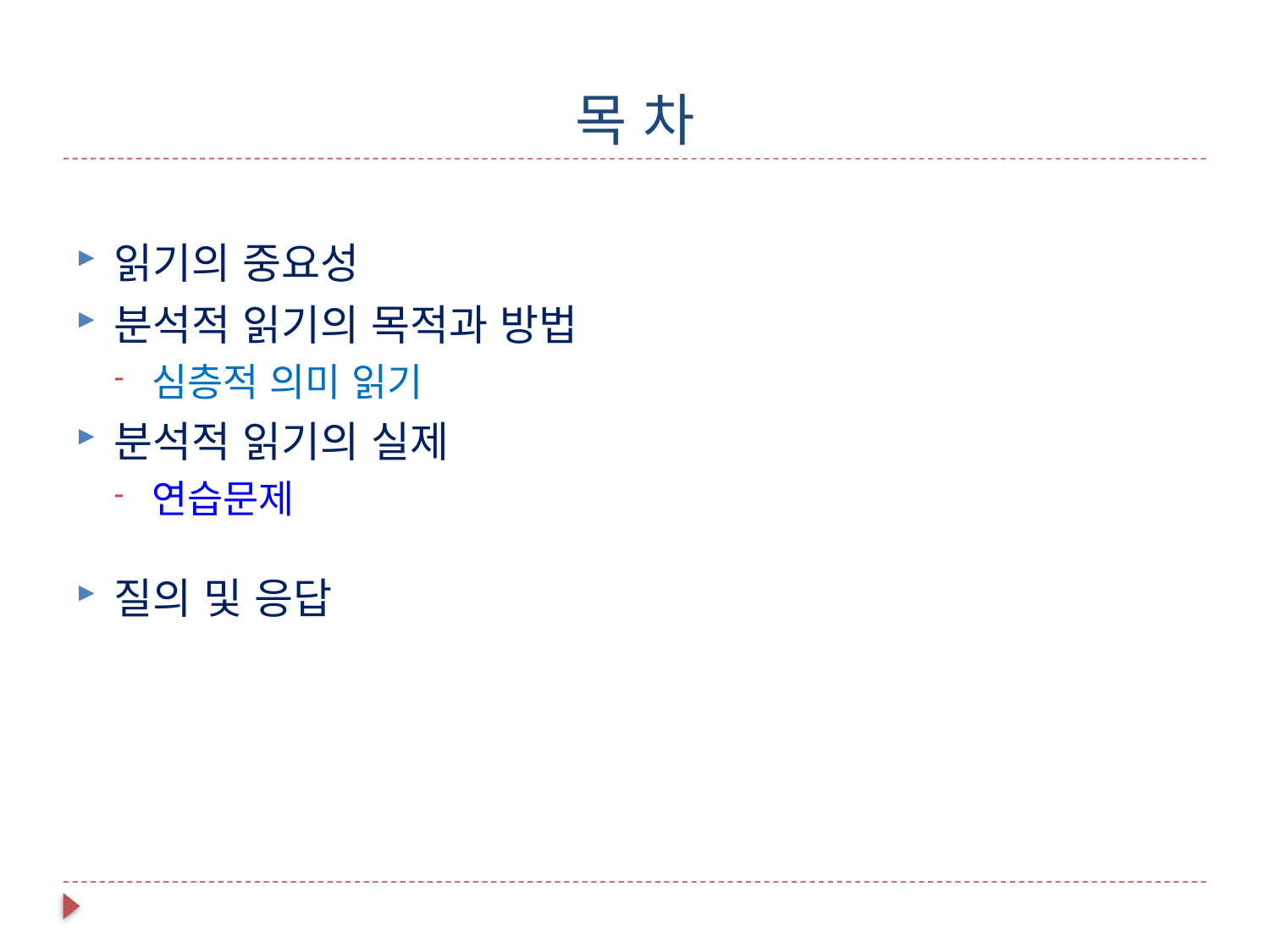

# 목 차

읽기의 중요성
분석적 읽기의 목적과 방법
심층적 의미 읽기
분석적 읽기의 실제
연습문제

질의 및 응답